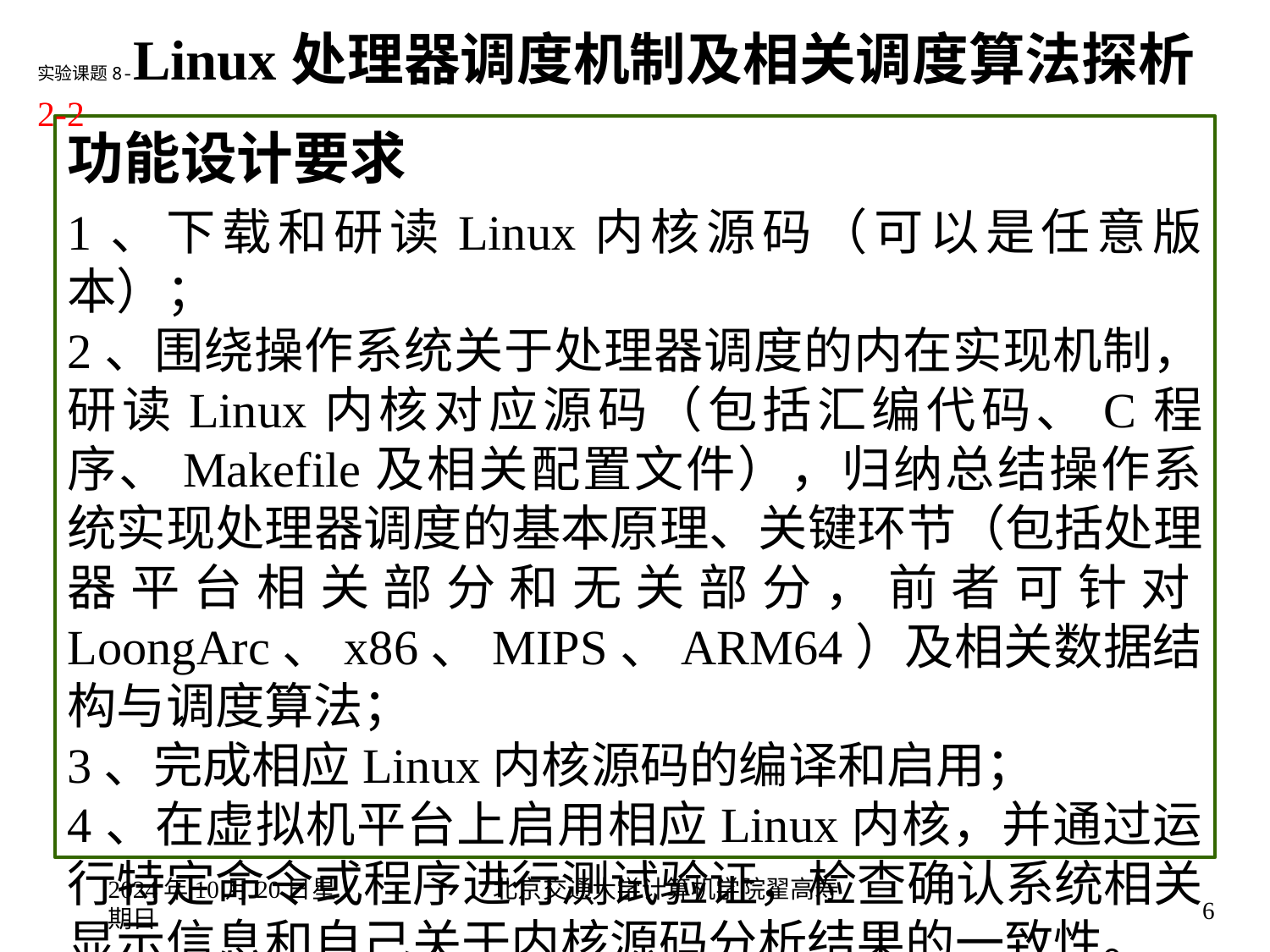

# 实验课题8-Linux处理器调度机制及相关调度算法探析2-2
功能设计要求
1、下载和研读Linux内核源码（可以是任意版本）；
2、围绕操作系统关于处理器调度的内在实现机制，研读Linux内核对应源码（包括汇编代码、C程序、Makefile及相关配置文件），归纳总结操作系统实现处理器调度的基本原理、关键环节（包括处理器平台相关部分和无关部分，前者可针对LoongArc、x86、MIPS、ARM64）及相关数据结构与调度算法；
3、完成相应Linux内核源码的编译和启用；
4、在虚拟机平台上启用相应Linux内核，并通过运行特定命令或程序进行测试验证，检查确认系统相关显示信息和自己关于内核源码分析结果的一致性。
2024年10月20日星期日
北京交通大学计算机学院翟高寿
6